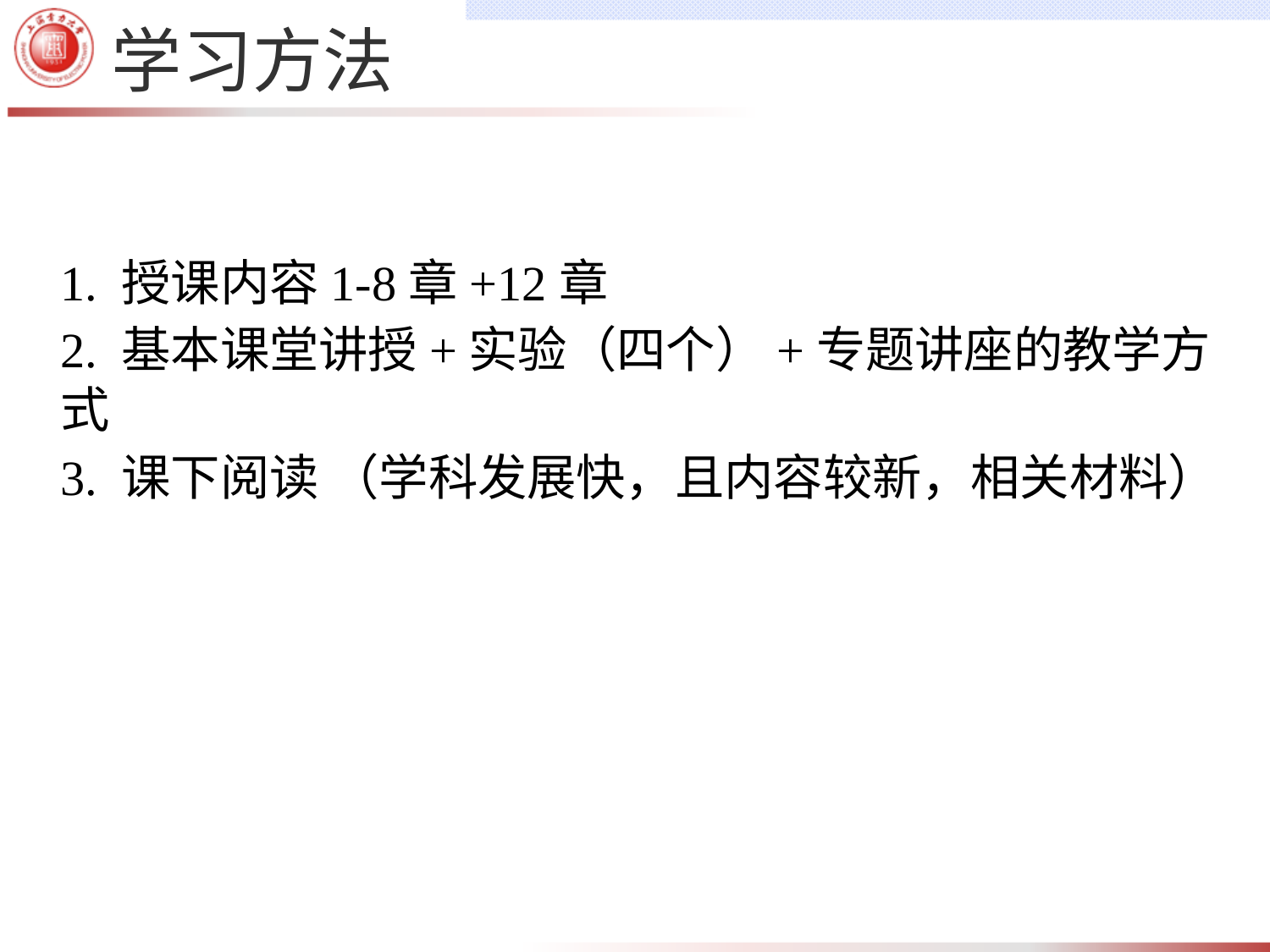

# 学习方法
1. 授课内容1-8章+12章
2. 基本课堂讲授+实验（四个）+专题讲座的教学方式
3. 课下阅读 （学科发展快，且内容较新，相关材料）